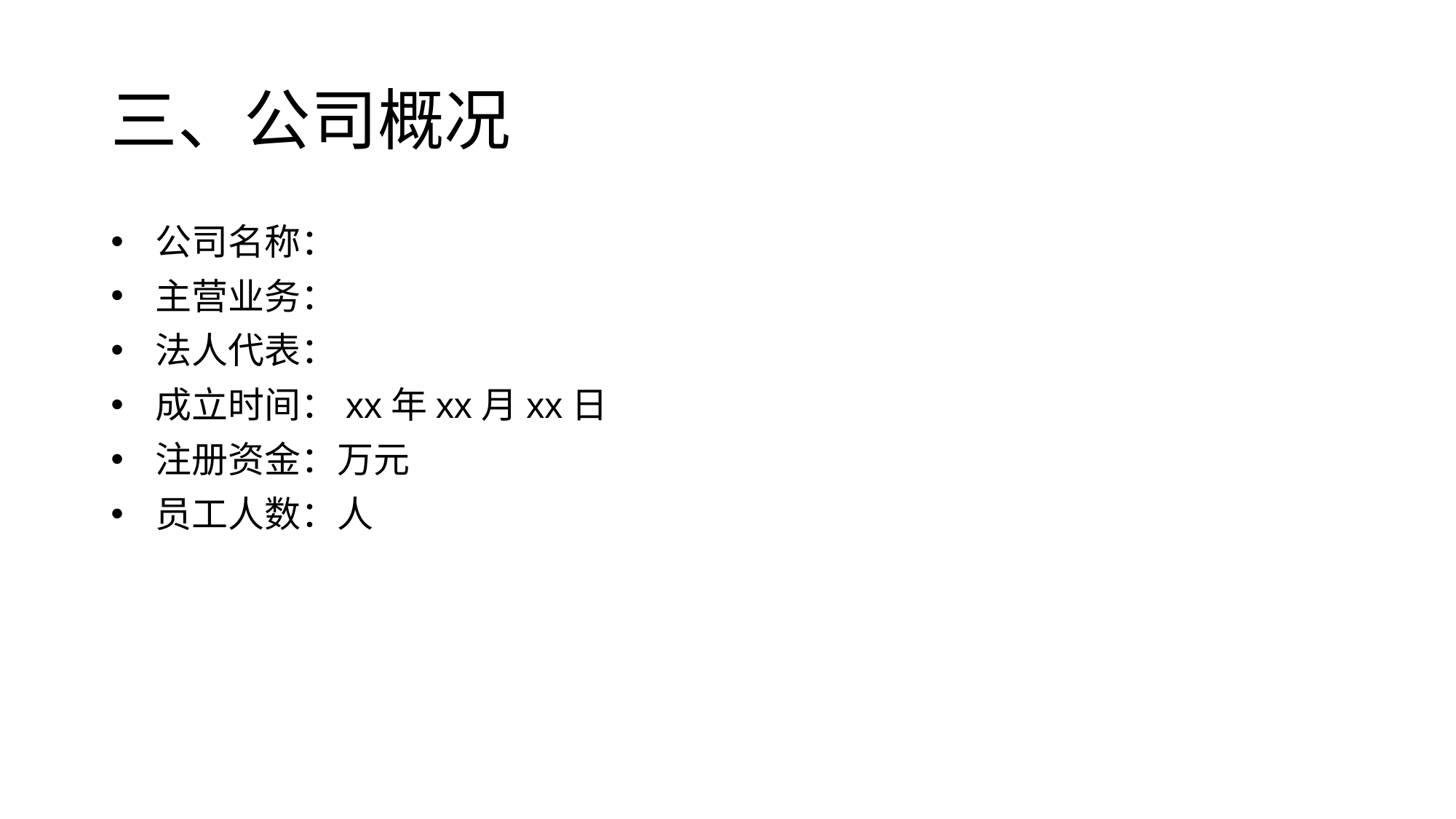

# 三、公司概况
 公司名称：
 主营业务：
 法人代表：
 成立时间：xx年xx月xx日
 注册资金：万元
 员工人数：人